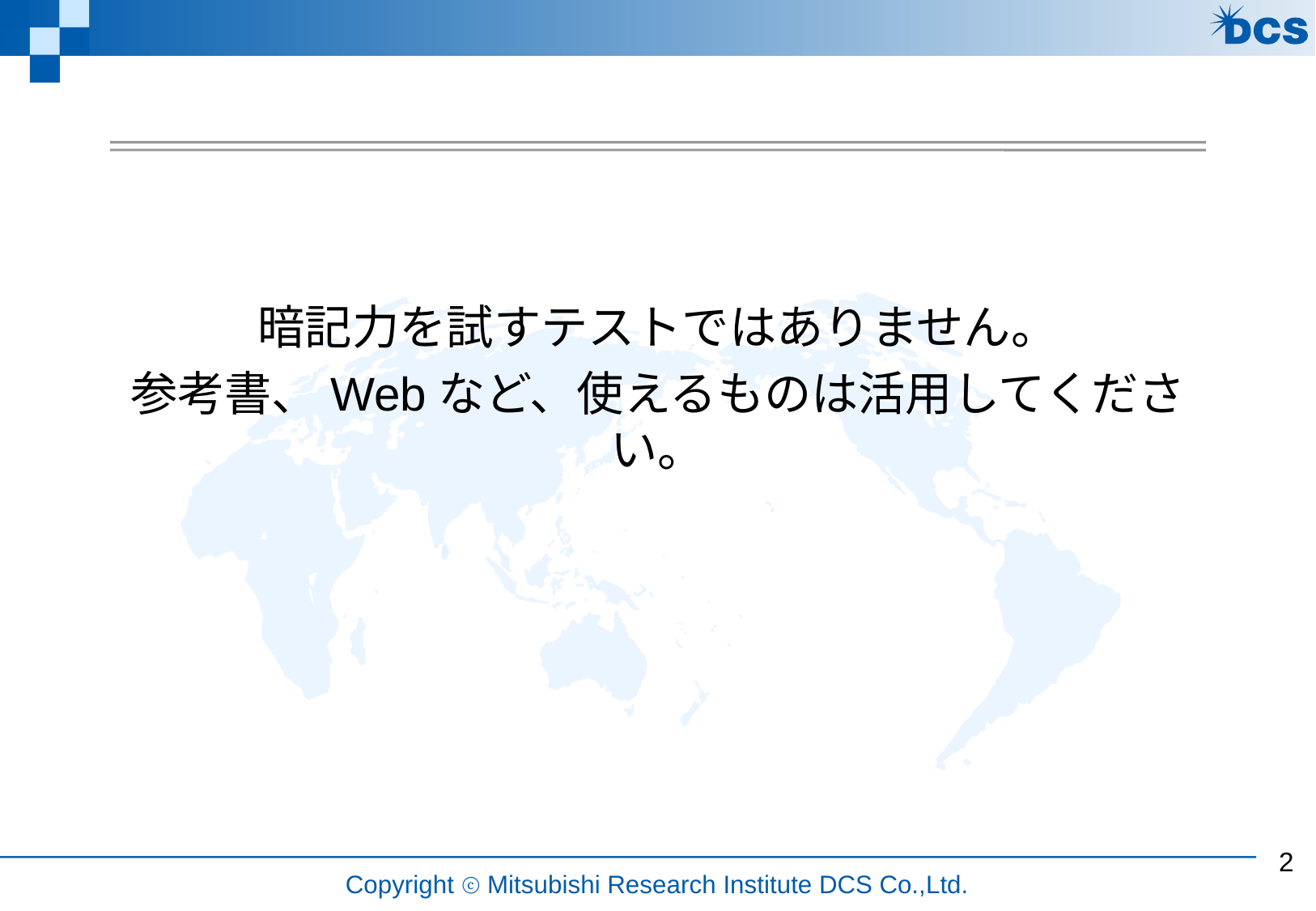

暗記力を試すテストではありません。
参考書、Webなど、使えるものは活用してください。
2
Copyright ⓒ Mitsubishi Research Institute DCS Co.,Ltd.